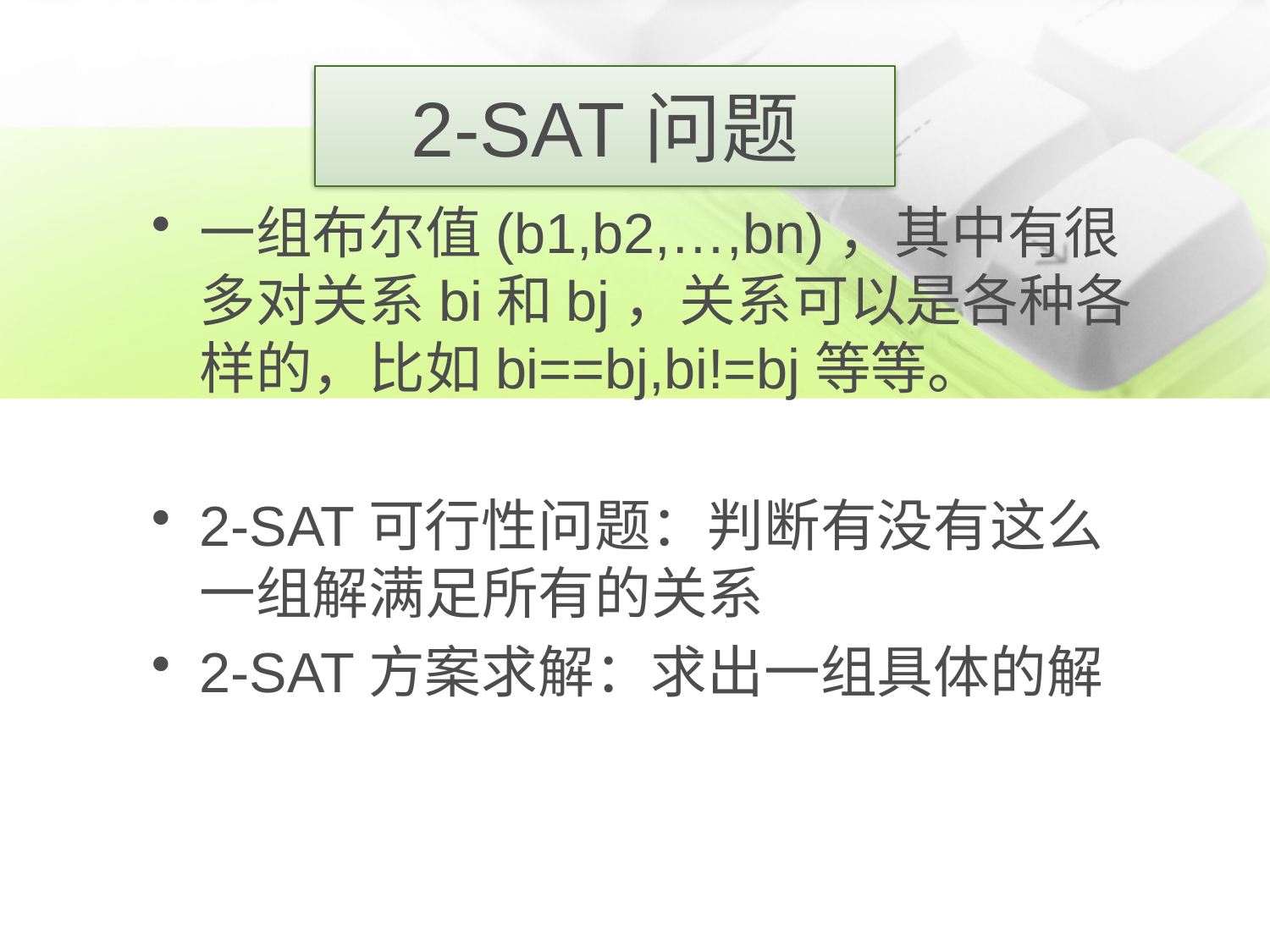

2-SAT问题
一组布尔值(b1,b2,…,bn)，其中有很多对关系bi和bj，关系可以是各种各样的，比如bi==bj,bi!=bj等等。

2-SAT可行性问题：判断有没有这么一组解满足所有的关系
2-SAT方案求解：求出一组具体的解